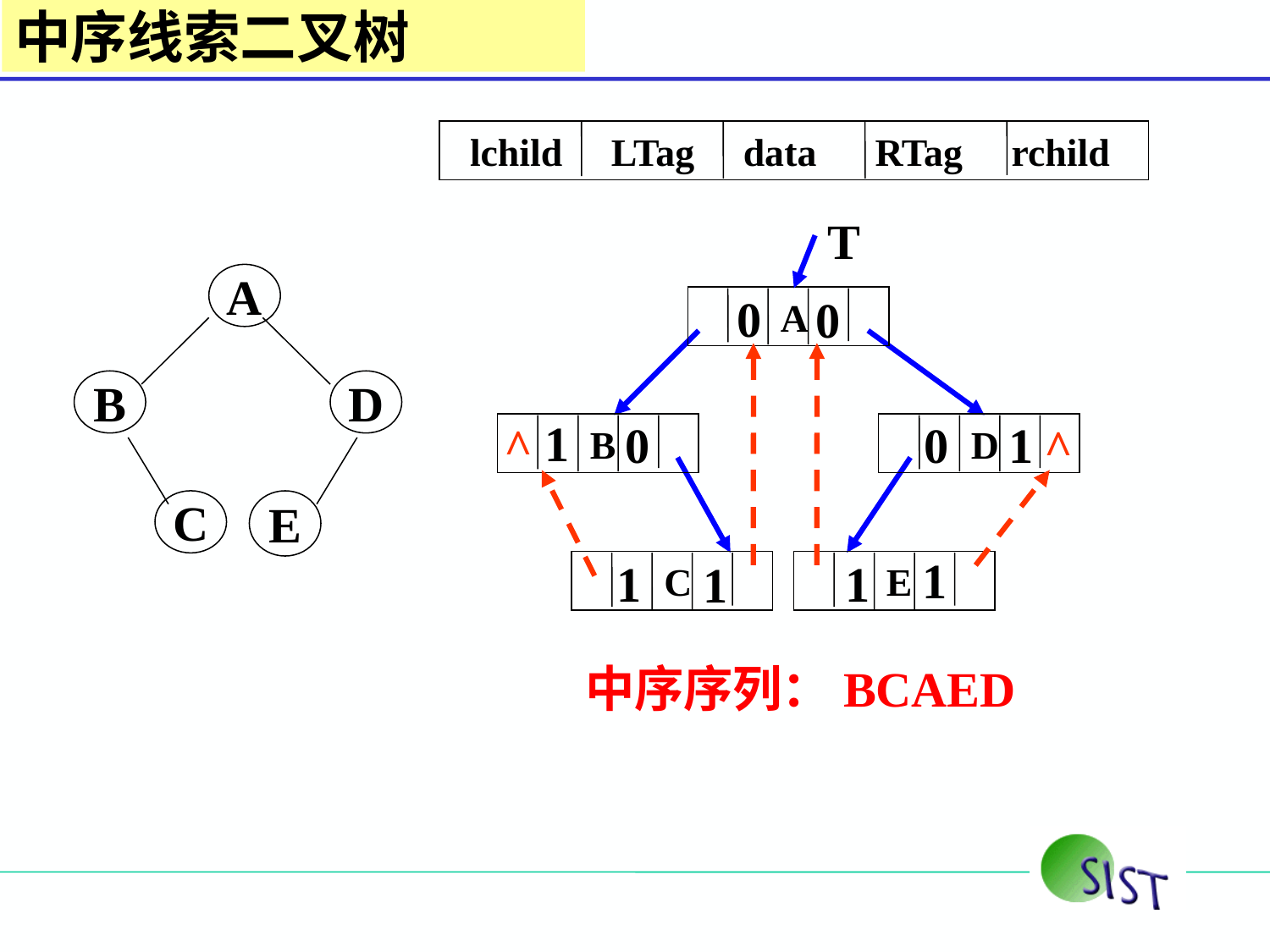

中序线索二叉树
  lchild     LTag     data      RTag     rchild

T

         A

         B
         D

         C

         E

中序序列：BCAED

A

B
D

C
E
0
0

1
0
1
0
^
^

1
1
1
1